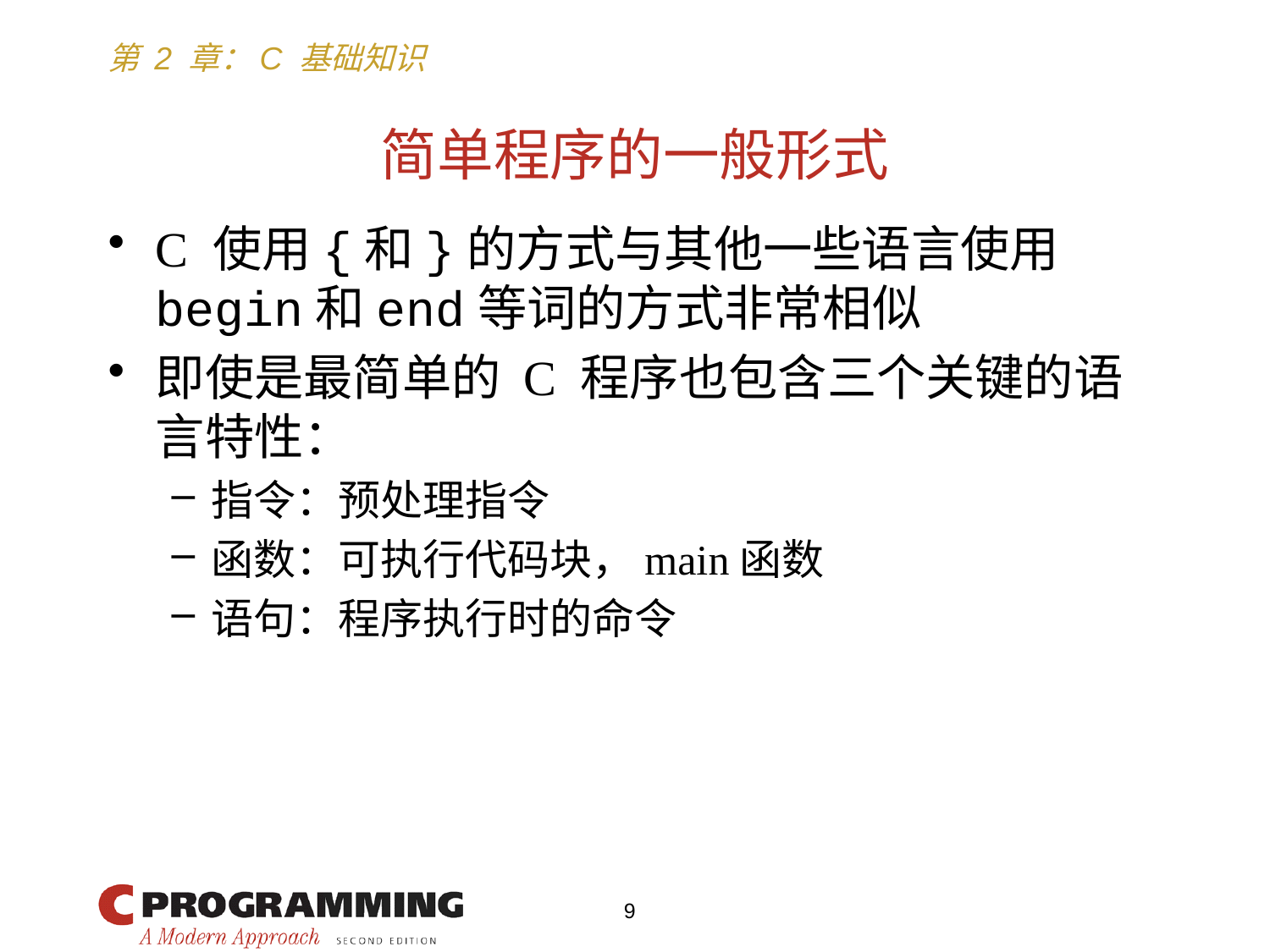

# 简单程序的一般形式
C 使用{和}的方式与其他一些语言使用begin和end等词的方式非常相似
即使是最简单的 C 程序也包含三个关键的语言特性：
指令：预处理指令
函数：可执行代码块，main函数
语句：程序执行时的命令
9